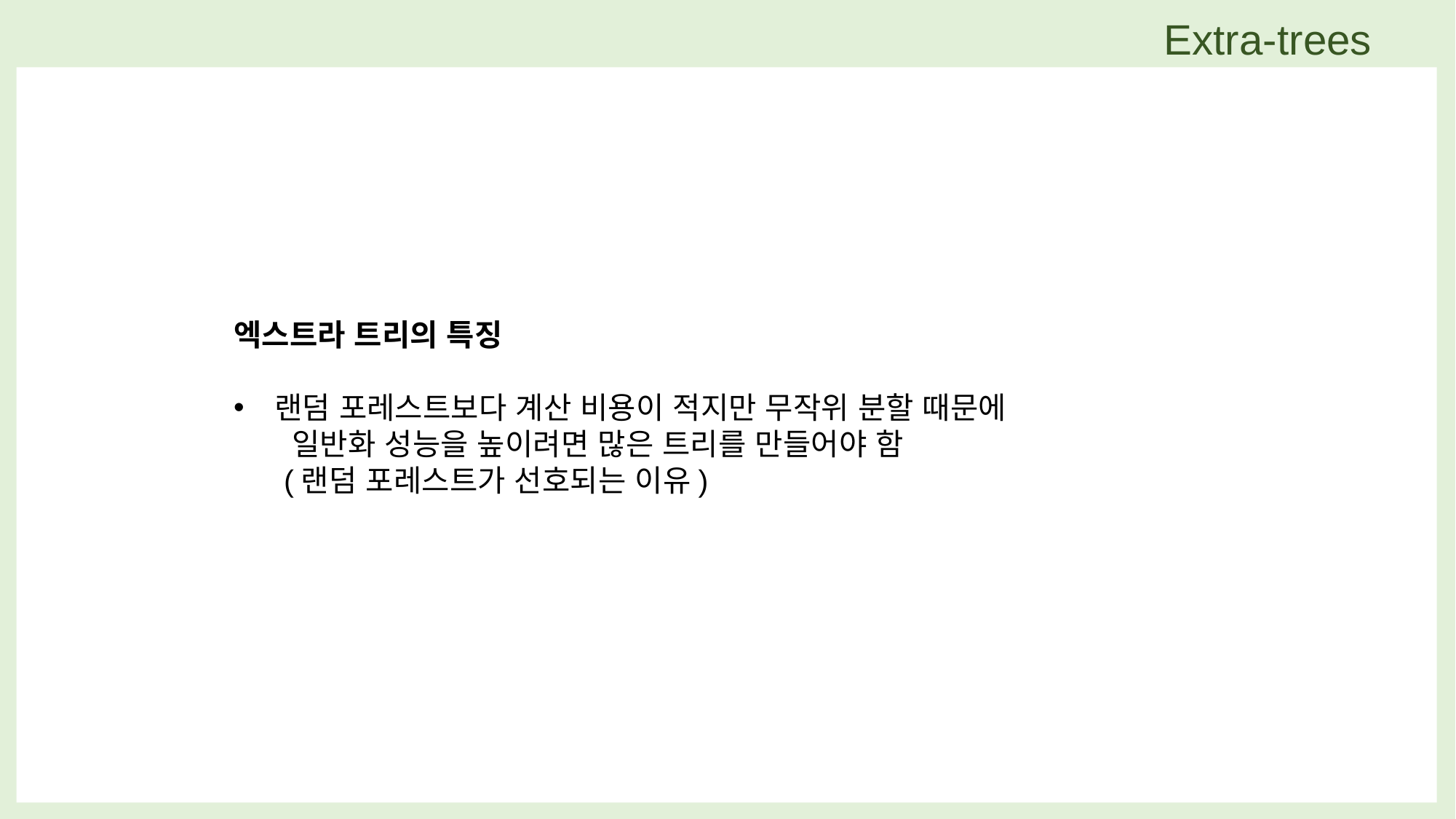

Extra-trees
엑스트라 트리의 특징

랜덤 포레스트보다 계산 비용이 적지만 무작위 분할 때문에
      일반화 성능을 높이려면 많은 트리를 만들어야 함
      (랜덤 포레스트가 선호되는 이유)